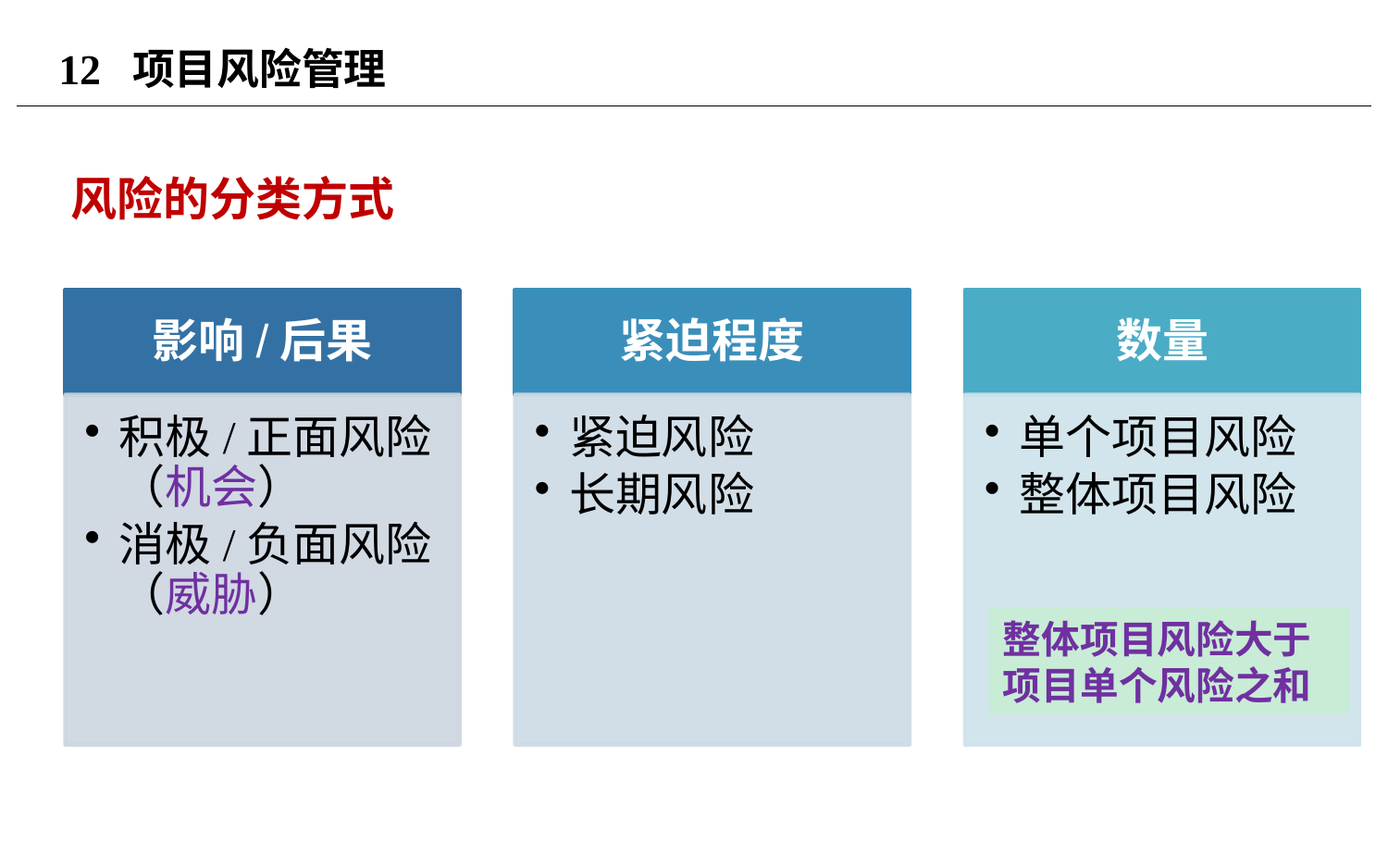

# 12  项目风险管理
风险的分类方式
影响/后果
积极/正面风险 （机会）
消极/负面风险 （威胁）
紧迫程度
紧迫风险
长期风险
数量
单个项目风险
整体项目风险
整体项目风险大于项目单个风险之和